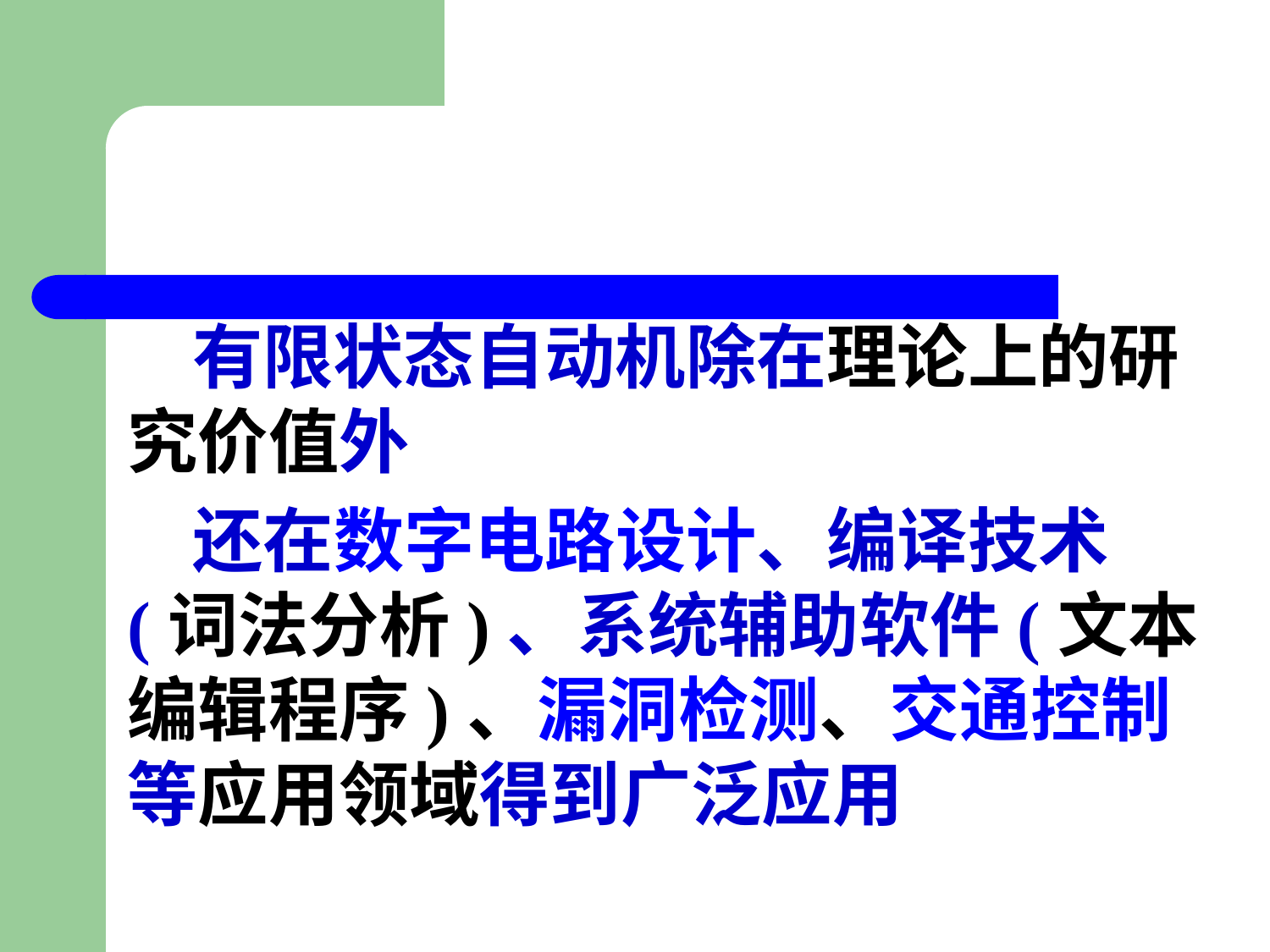

#
   有限状态自动机除在理论上的研究价值外
   还在数字电路设计、编译技术(词法分析)、系统辅助软件(文本编辑程序)、漏洞检测、交通控制等应用领域得到广泛应用